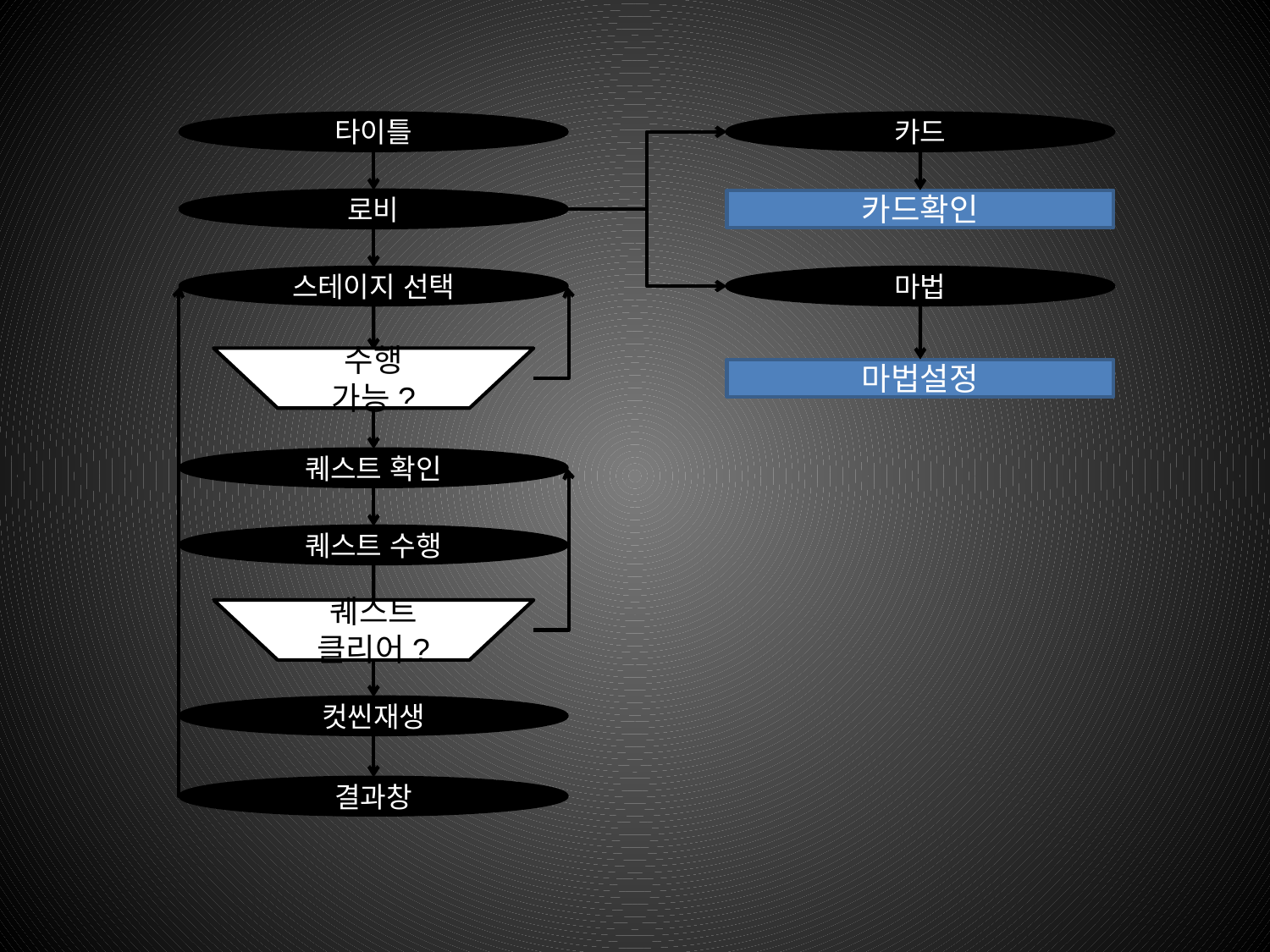

타이틀
카드
로비
카드확인
스테이지 선택
마법
수행
가능?
마법설정
퀘스트 확인
퀘스트 수행
퀘스트
클리어?
컷씬재생
결과창